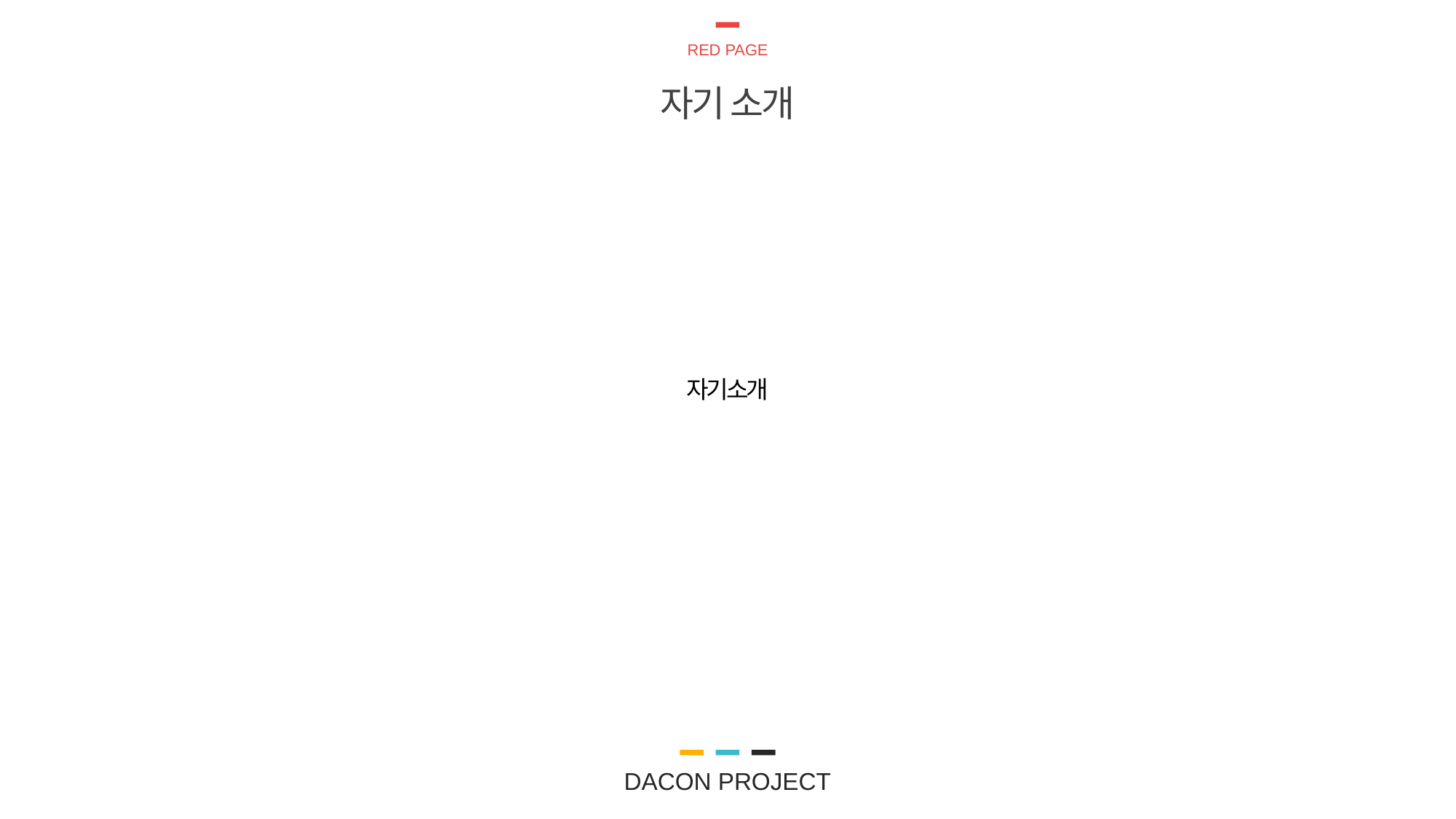

RED PAGE
자기 소개
자기소개

DACON PROJECT